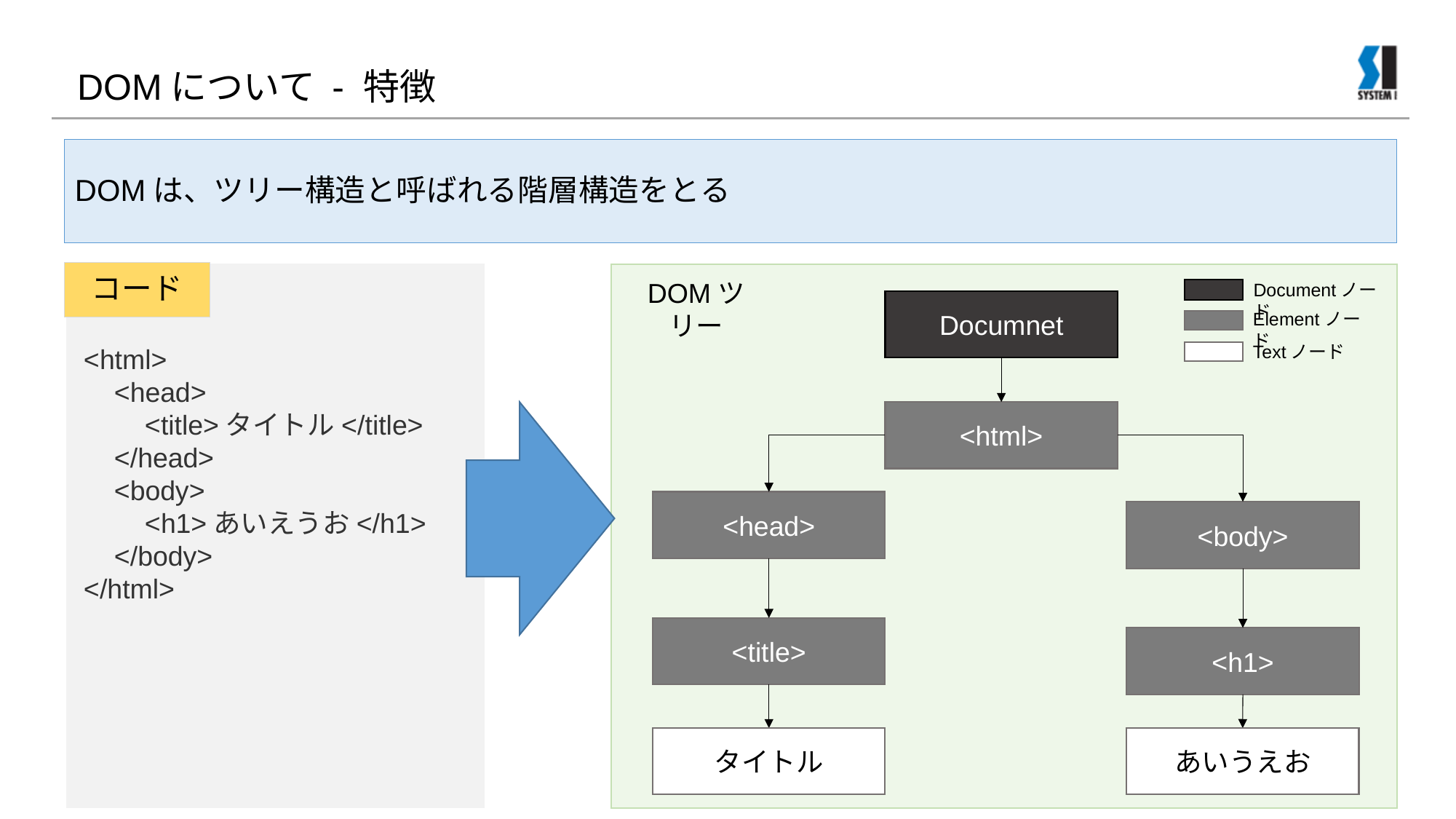

# DOMについて - 特徴
DOMは、ツリー構造と呼ばれる階層構造をとる
コード

DOMツリー
Documentノード

Documnet
Elementノード

Textノード
<html>
    <head>
        <title>タイトル</title>
    </head>
    <body>
        <h1>あいえうお</h1>
    </body>
</html>

<html>
<head>
<body>
<title>
<h1>
タイトル
あいうえお